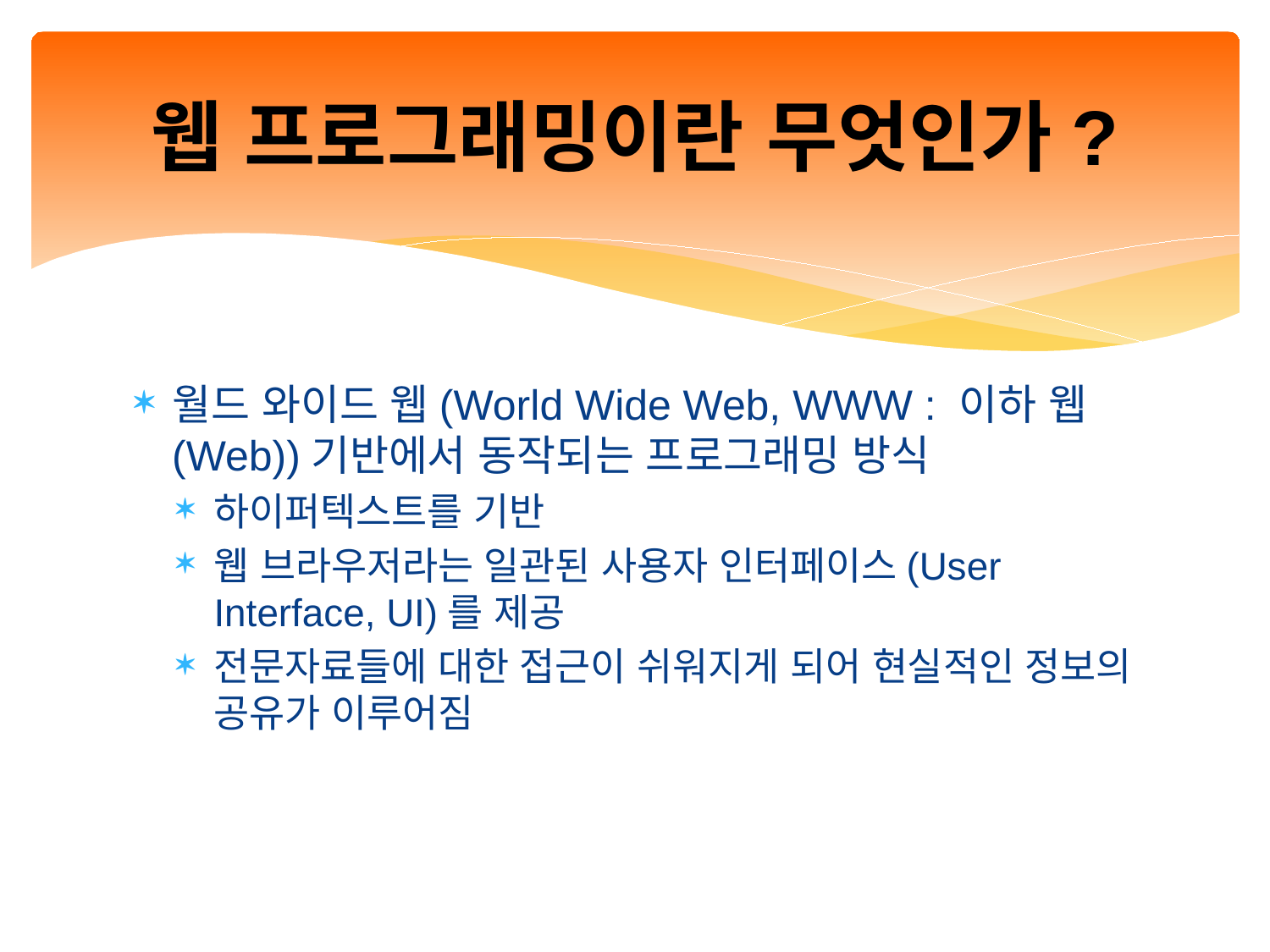

# 웹 프로그래밍이란 무엇인가?
월드 와이드 웹(World Wide Web, WWW : 이하 웹(Web))기반에서 동작되는 프로그래밍 방식
하이퍼텍스트를 기반
웹 브라우저라는 일관된 사용자 인터페이스(User Interface, UI)를 제공
전문자료들에 대한 접근이 쉬워지게 되어 현실적인 정보의 공유가 이루어짐